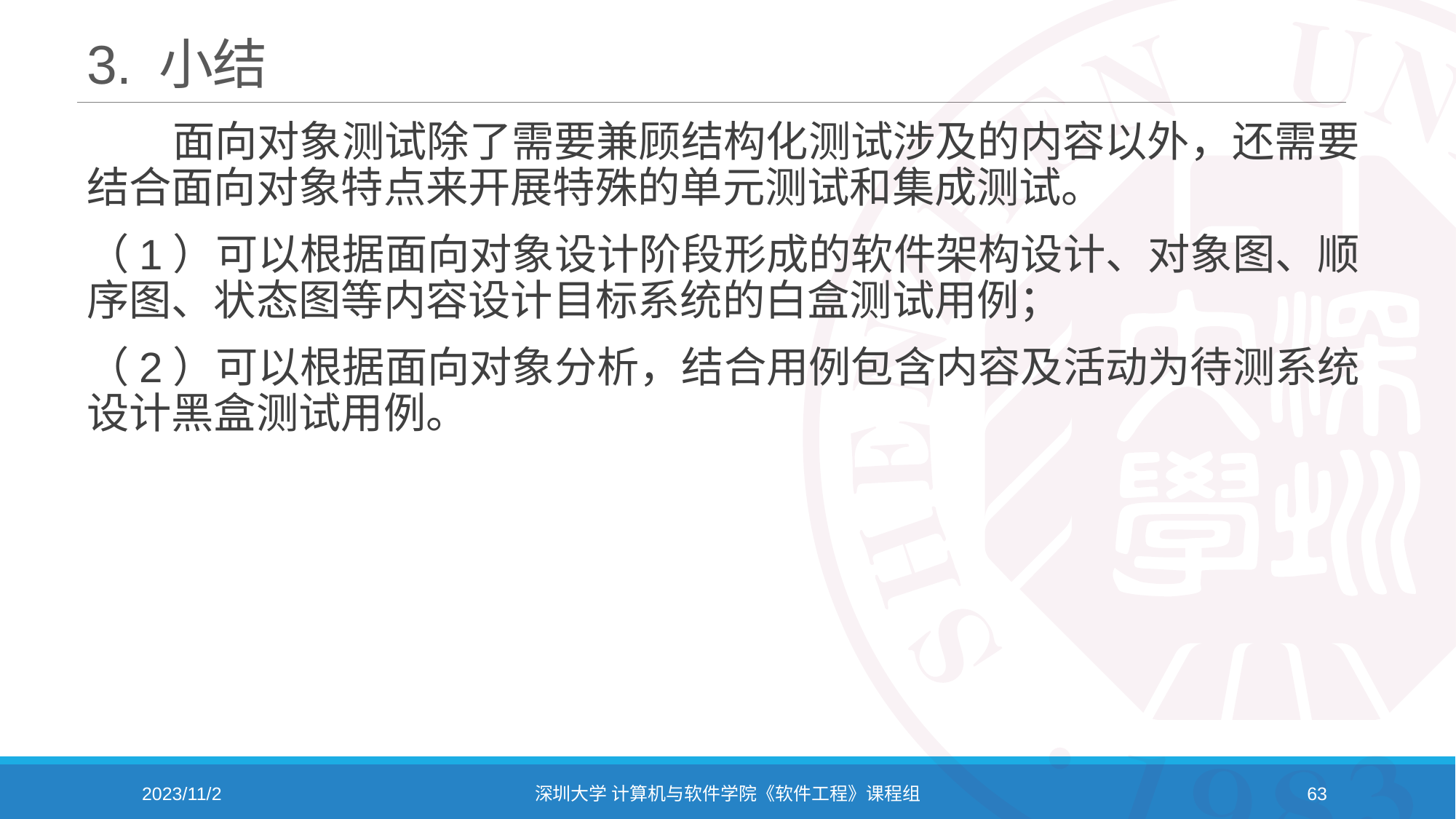

# 3. 小结
        面向对象测试除了需要兼顾结构化测试涉及的内容以外，还需要结合面向对象特点来开展特殊的单元测试和集成测试。
（1）可以根据面向对象设计阶段形成的软件架构设计、对象图、顺序图、状态图等内容设计目标系统的白盒测试用例；
（2）可以根据面向对象分析，结合用例包含内容及活动为待测系统设计黑盒测试用例。

2023/11/2
深圳大学 计算机与软件学院《软件工程》课程组
63